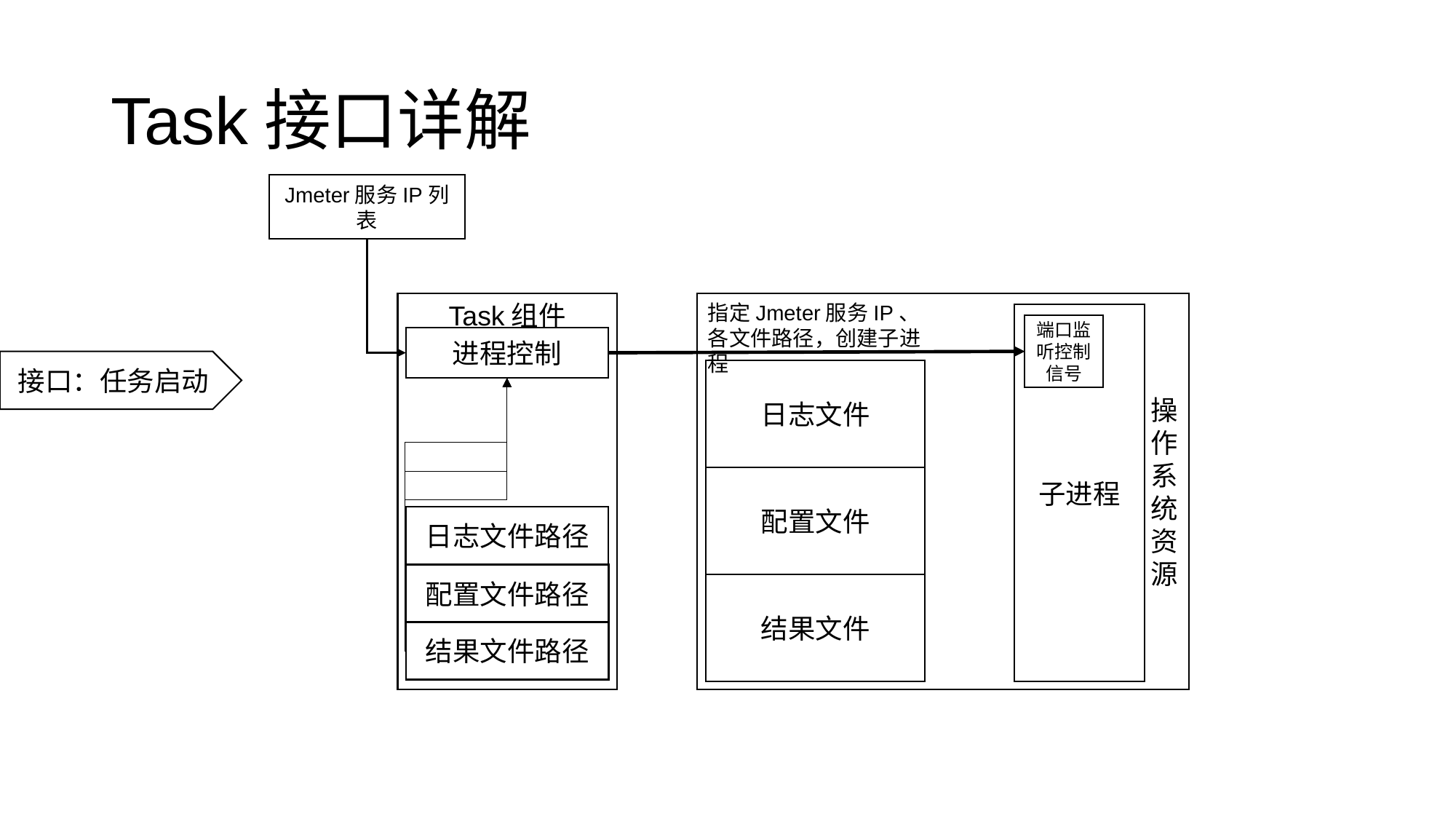

# Task接口详解
Jmeter服务IP列表
Task组件
进程控制
日志文件路径
配置文件路径
结果文件路径
操
作
系
统
资
源
子进程
端口监听控制信号
日志文件
配置文件
结果文件
指定Jmeter服务IP、各文件路径，创建子进程
接口：任务启动